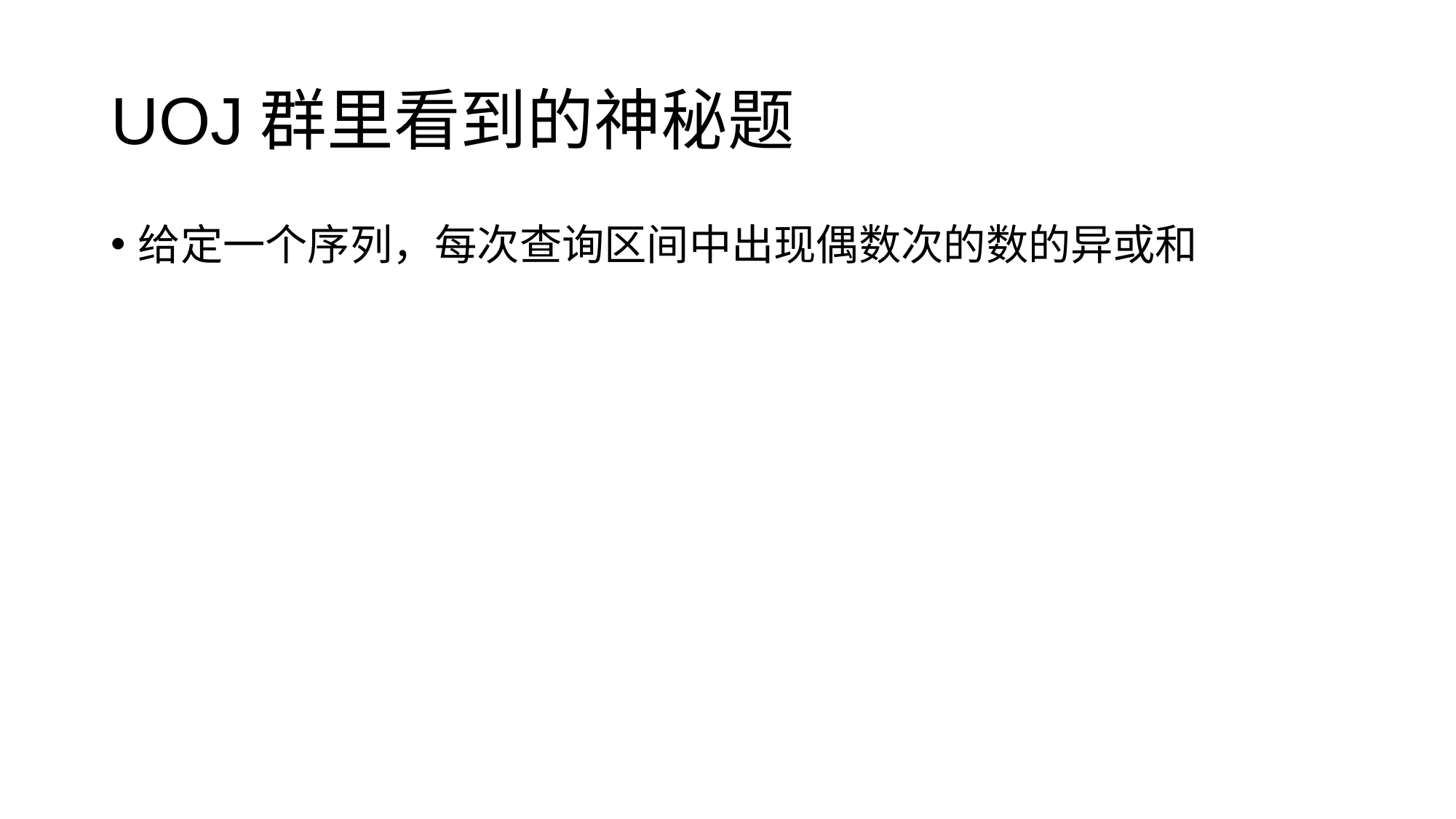

# UOJ群里看到的神秘题
给定一个序列，每次查询区间中出现偶数次的数的异或和